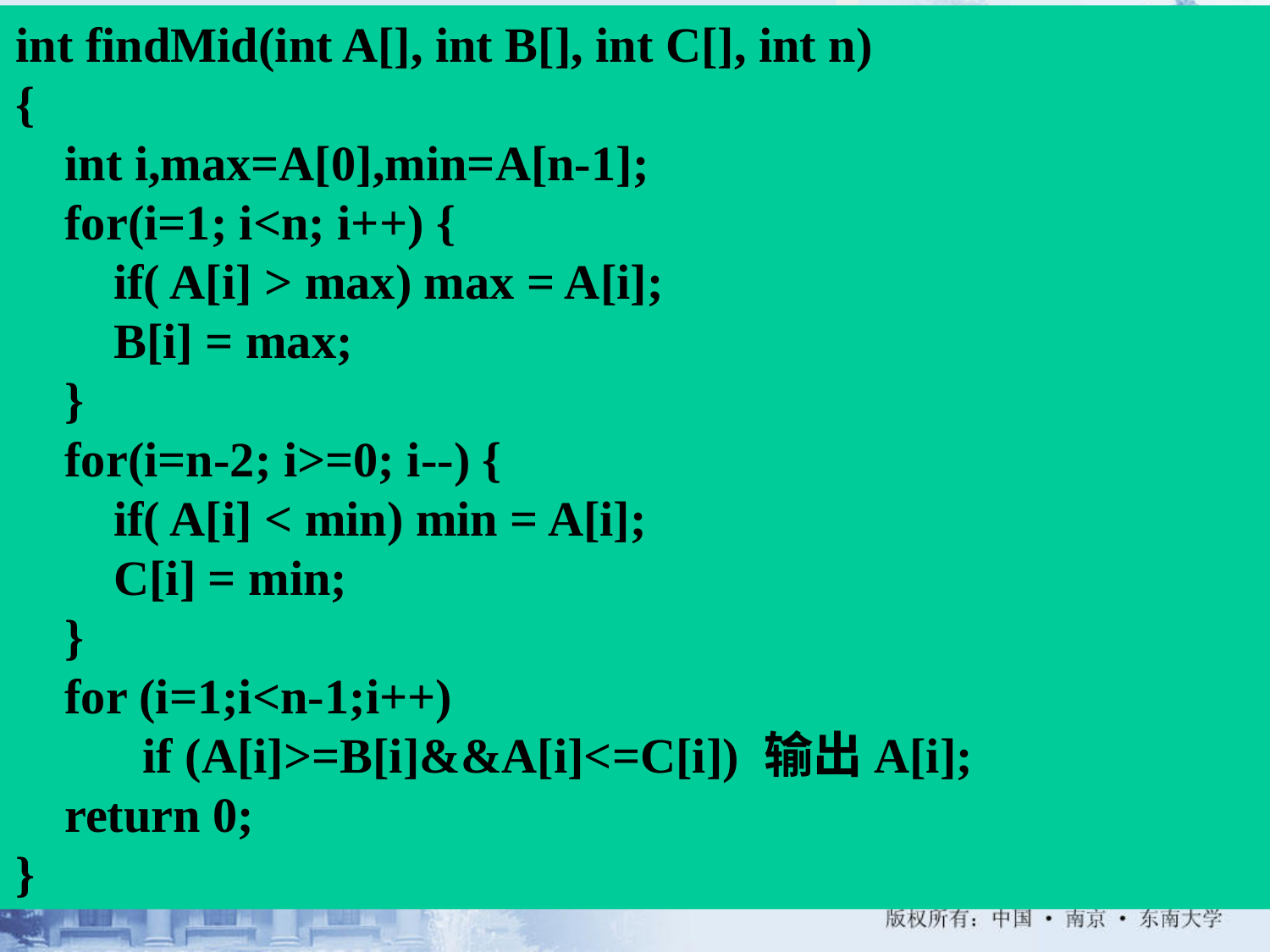

int findMid(int A[], int B[], int C[], int n)
{
    int i,max=A[0],min=A[n-1];
    for(i=1; i<n; i++) {
        if( A[i] > max) max = A[i];
        B[i] = max;
    }
    for(i=n-2; i>=0; i--) {
        if( A[i] < min) min = A[i];
        C[i] = min;
    }
    for (i=1;i<n-1;i++)
    	if (A[i]>=B[i]&&A[i]<=C[i]) 输出A[i];
    return 0;
}